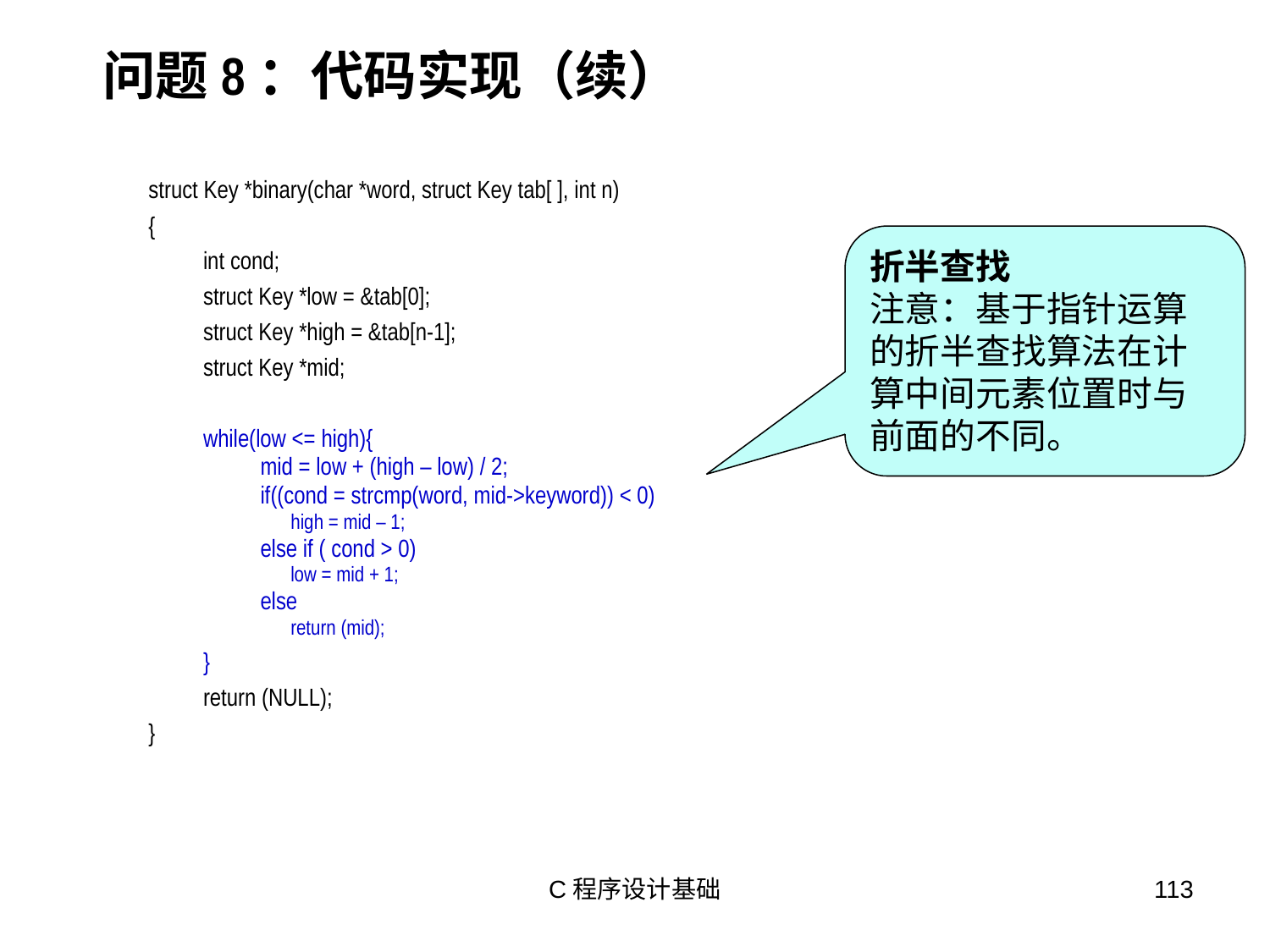

# 问题8：代码实现（续）
struct Key *binary(char *word, struct Key tab[ ], int n)
{
int cond;
struct Key *low = &tab[0];
struct Key *high = &tab[n-1];
struct Key *mid;

while(low <= high){
mid = low + (high – low) / 2;
if((cond = strcmp(word, mid->keyword)) < 0)
   high = mid – 1;
else if ( cond > 0)
   low = mid + 1;
else
   return (mid);
}
return (NULL);
}
折半查找
注意：基于指针运算的折半查找算法在计算中间元素位置时与前面的不同。
C程序设计基础
113